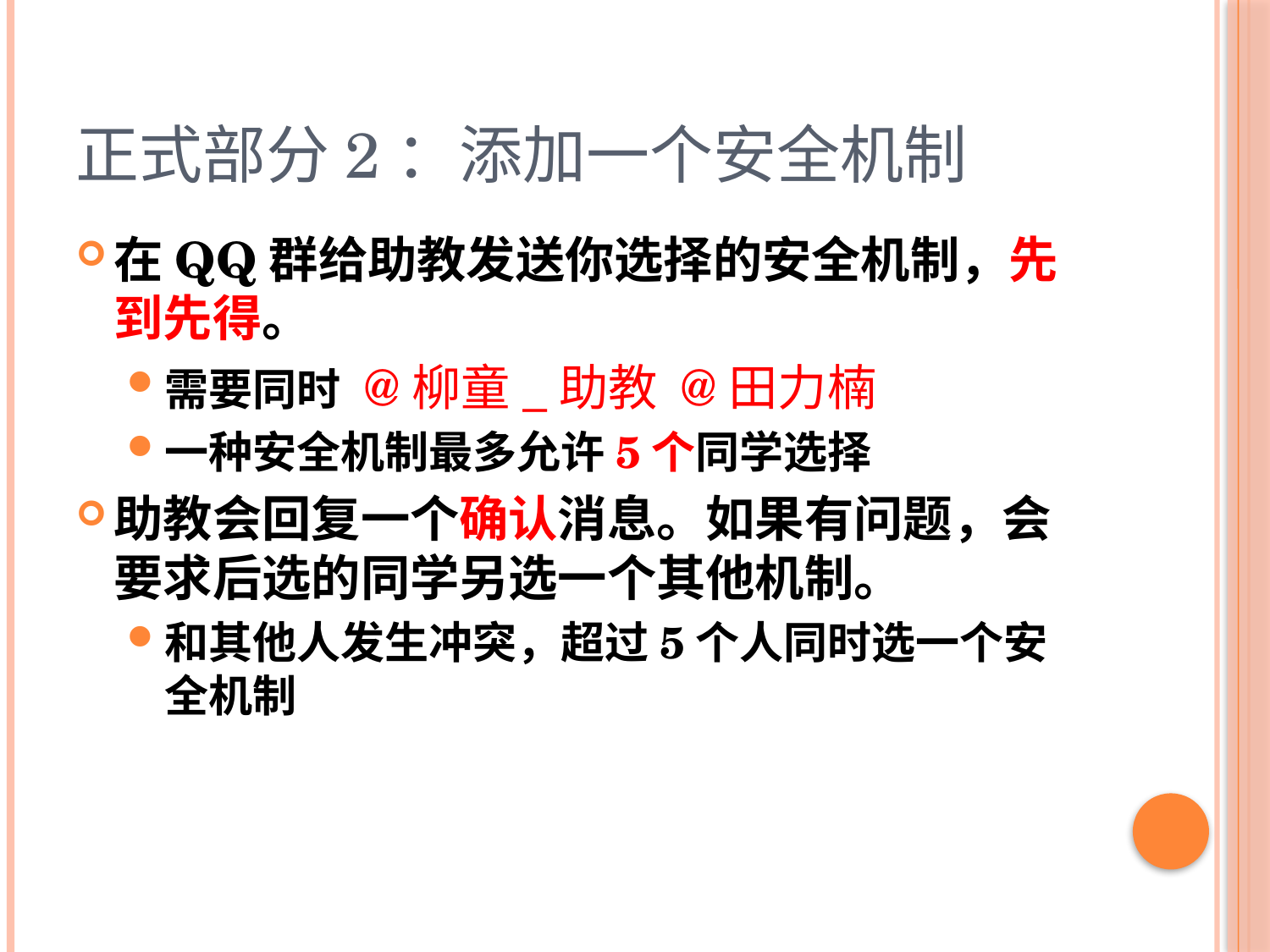

# 正式部分2：添加一个安全机制
在QQ群给助教发送你选择的安全机制，先到先得。
需要同时 @柳童_助教 @田力楠
一种安全机制最多允许5个同学选择
助教会回复一个确认消息。如果有问题，会要求后选的同学另选一个其他机制。
和其他人发生冲突，超过5个人同时选一个安全机制